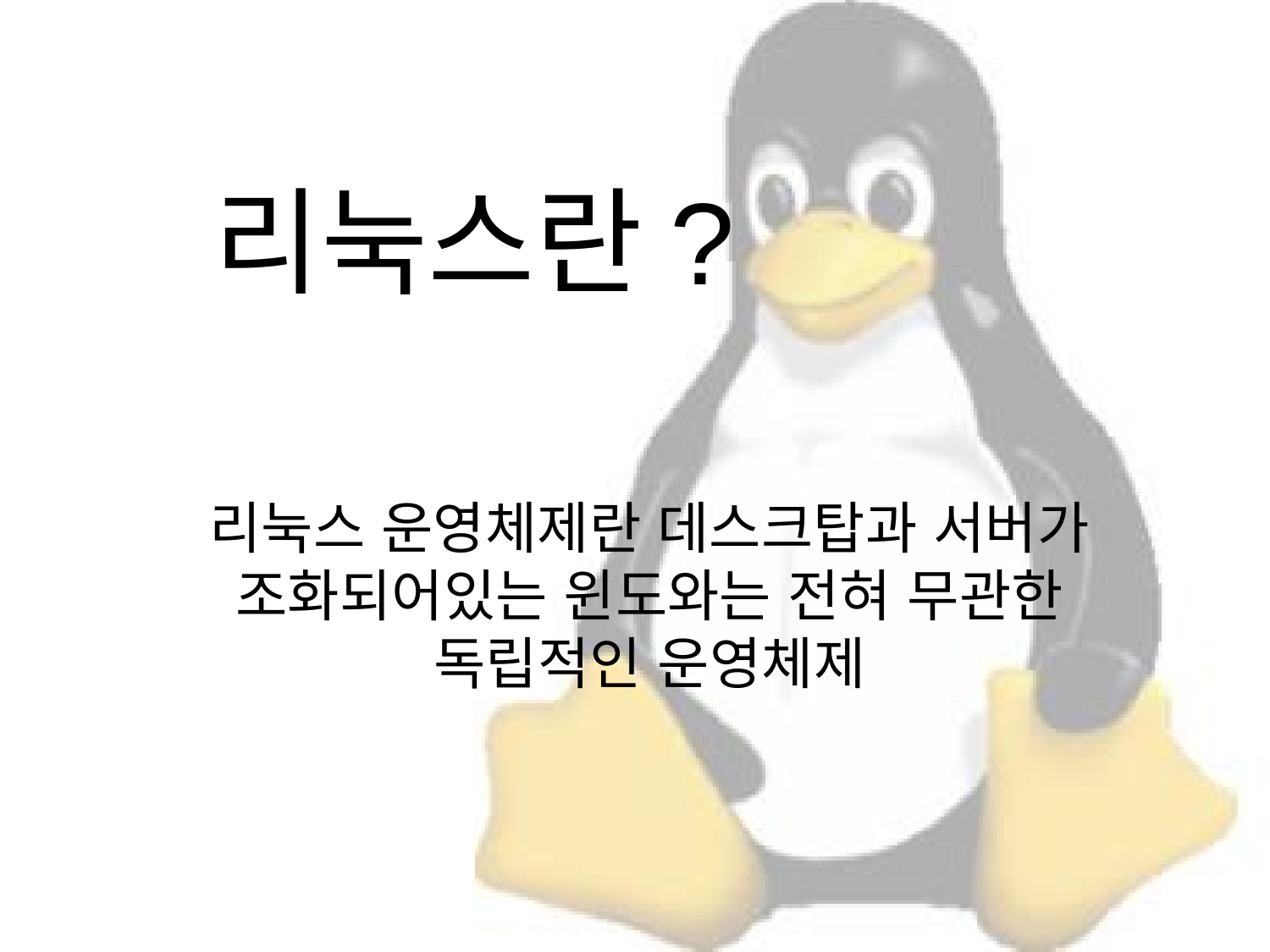

# 리눅스란?
리눅스 운영체제란 데스크탑과 서버가 조화되어있는 윈도와는 전혀 무관한 독립적인 운영체제